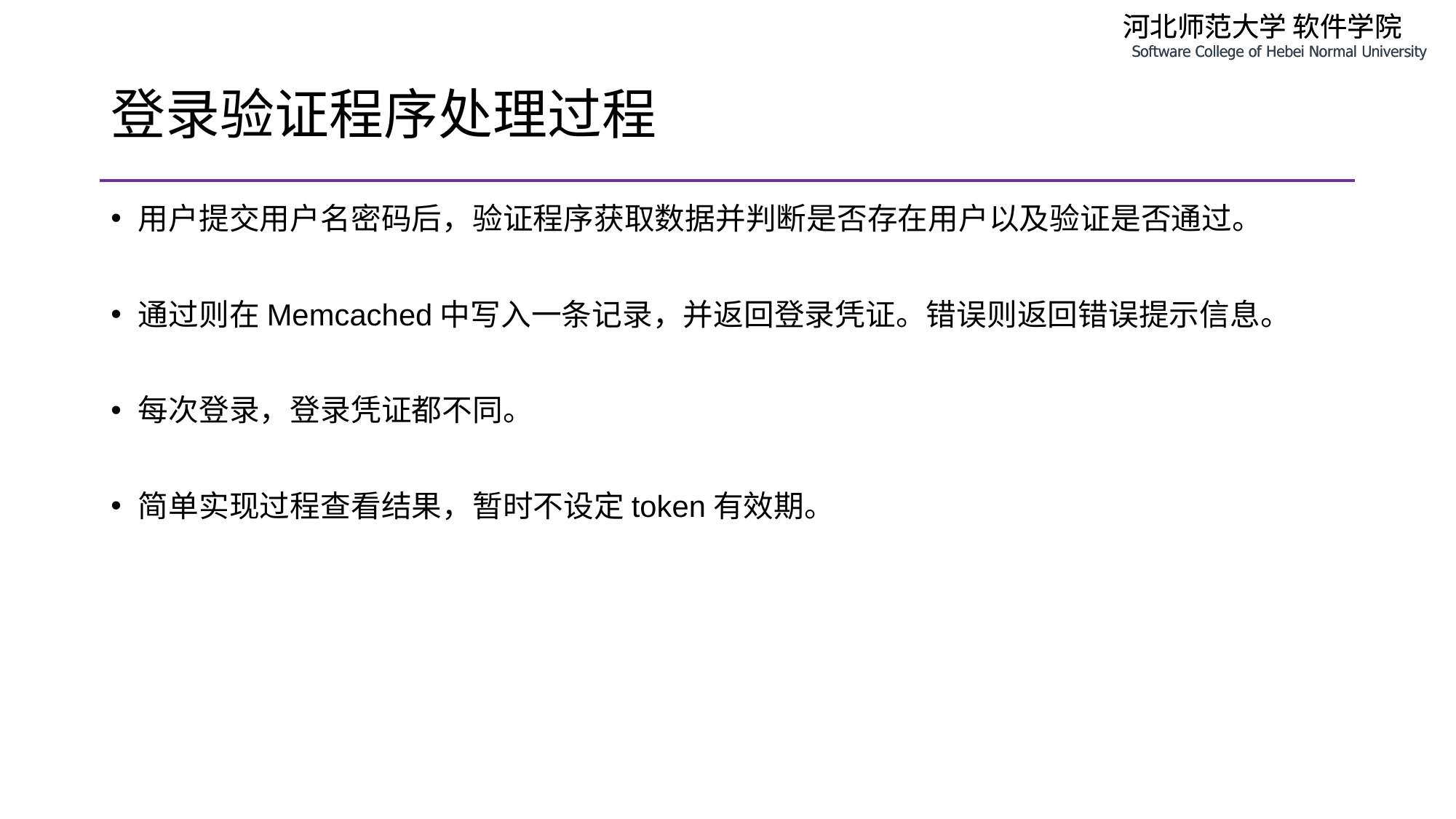

# 登录验证程序处理过程
用户提交用户名密码后，验证程序获取数据并判断是否存在用户以及验证是否通过。

通过则在Memcached中写入一条记录，并返回登录凭证。错误则返回错误提示信息。

每次登录，登录凭证都不同。

简单实现过程查看结果，暂时不设定token有效期。